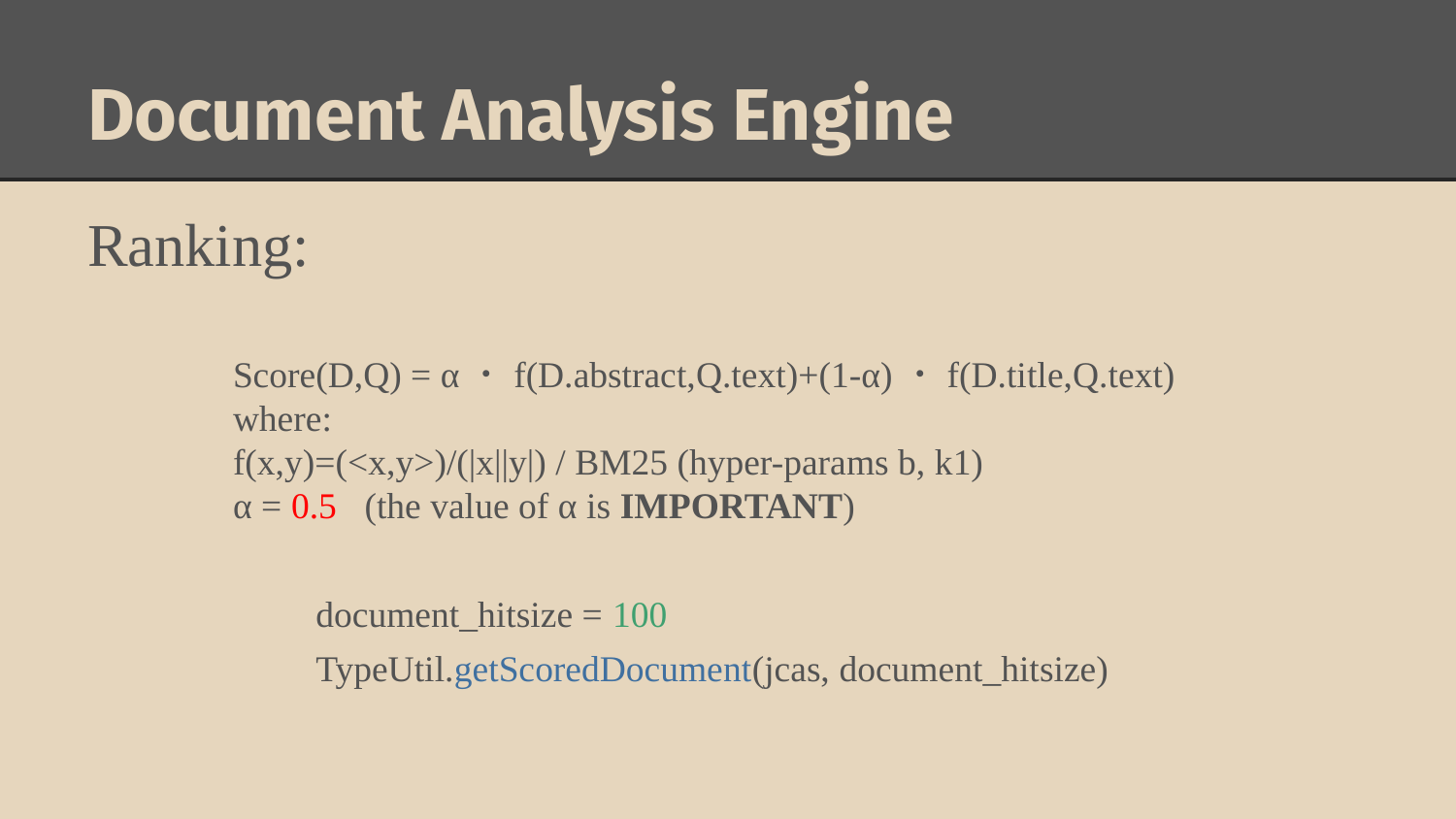

# Document Analysis Engine
Ranking:

Score(D,Q) = α・f(D.abstract,Q.text)+(1-α)・f(D.title,Q.text)
where:
f(x,y)=(<x,y>)/(|x||y|) / BM25 (hyper-params b, k1)
α = 0.5   (the value of α is IMPORTANT)

         document_hitsize = 100
         TypeUtil.getScoredDocument(jcas, document_hitsize)